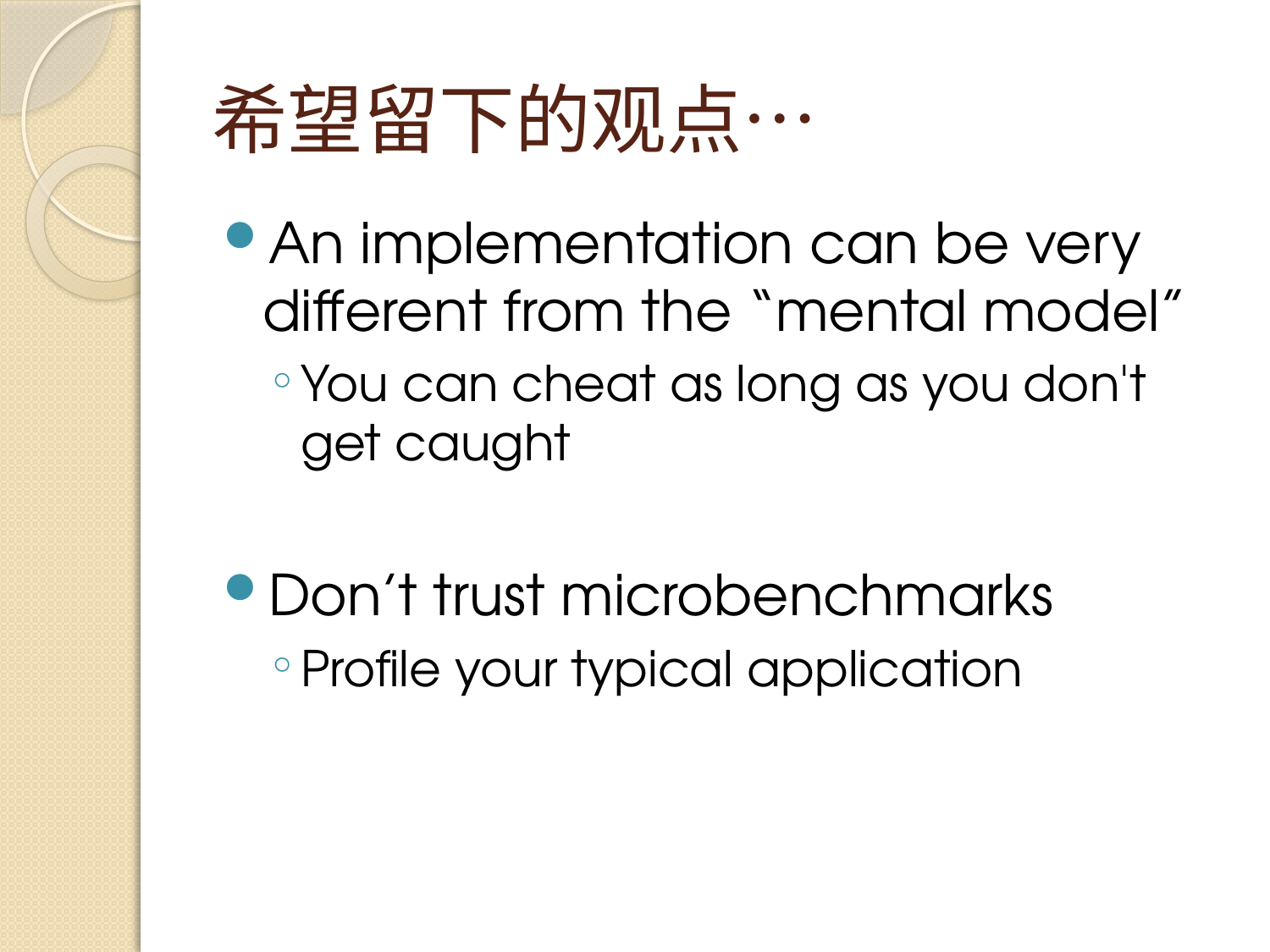

# 希望留下的观点…
An implementation can be very different from the “mental model”
You can cheat as long as you don't get caught

Don’t trust microbenchmarks
Profile your typical application